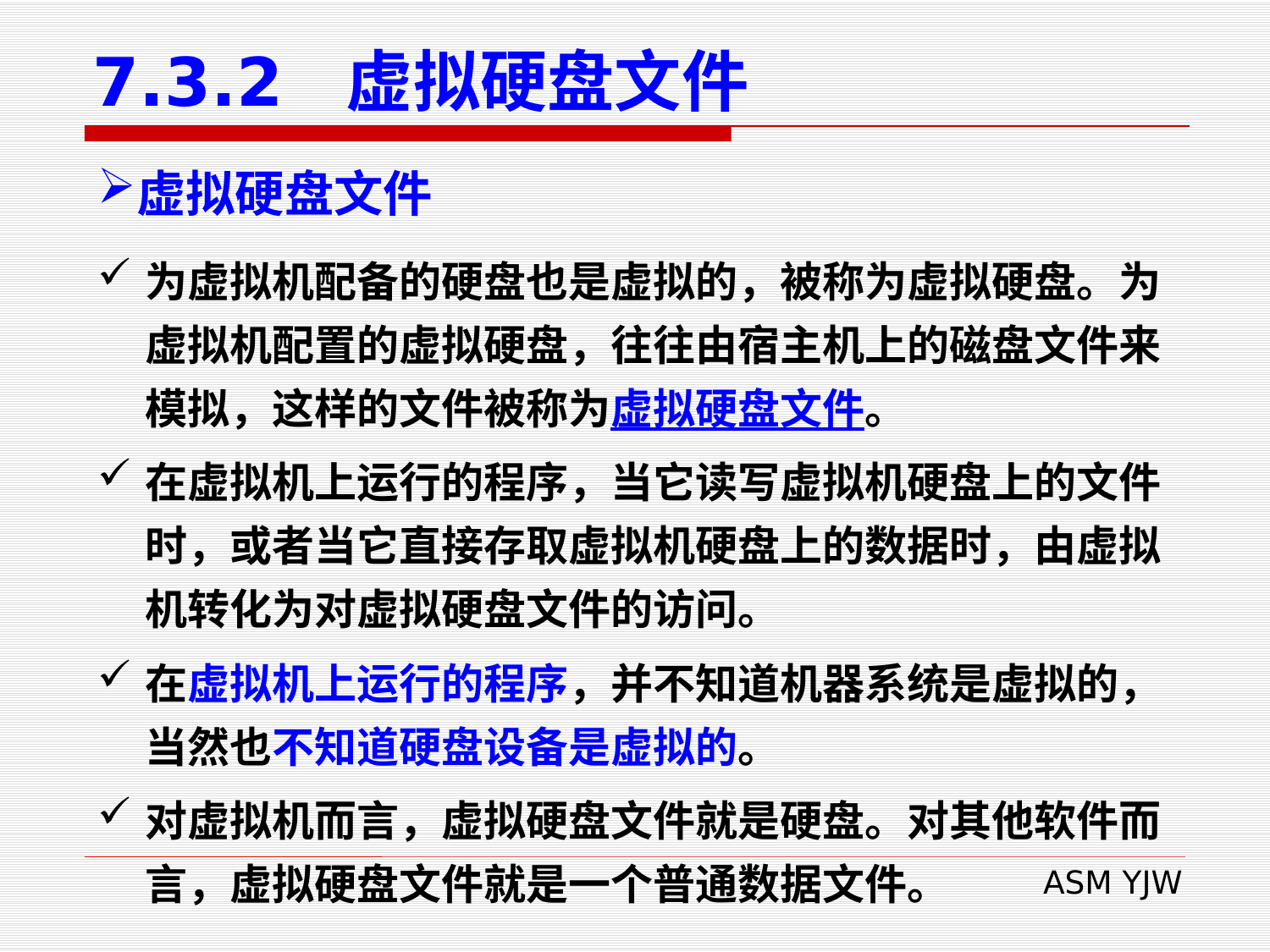

# 7.3.2  虚拟硬盘文件
虚拟硬盘文件
为虚拟机配备的硬盘也是虚拟的，被称为虚拟硬盘。为虚拟机配置的虚拟硬盘，往往由宿主机上的磁盘文件来模拟，这样的文件被称为虚拟硬盘文件。
在虚拟机上运行的程序，当它读写虚拟机硬盘上的文件时，或者当它直接存取虚拟机硬盘上的数据时，由虚拟机转化为对虚拟硬盘文件的访问。
在虚拟机上运行的程序，并不知道机器系统是虚拟的，当然也不知道硬盘设备是虚拟的。
对虚拟机而言，虚拟硬盘文件就是硬盘。对其他软件而言，虚拟硬盘文件就是一个普通数据文件。